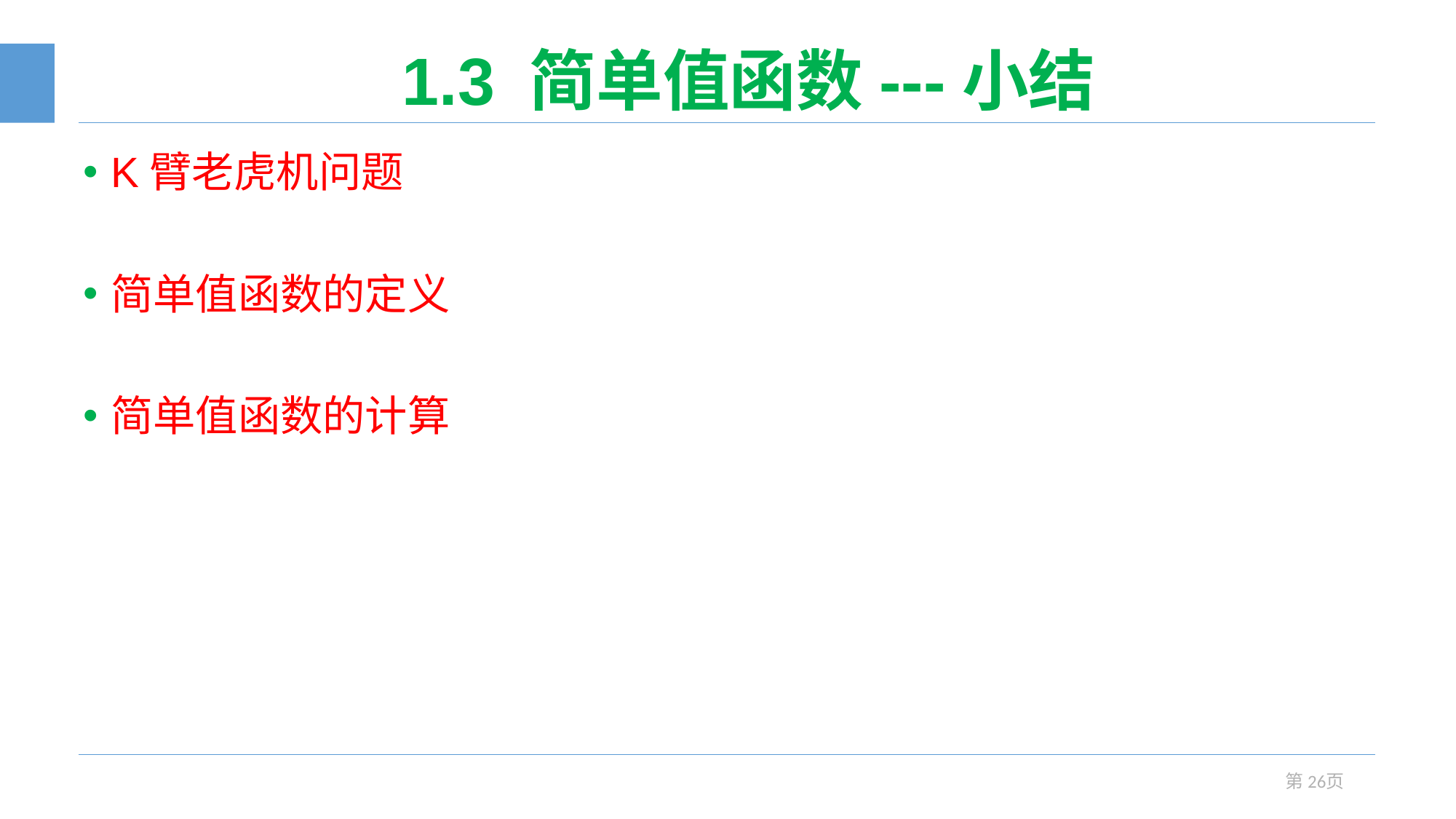

# 1.3 简单值函数---小结
K臂老虎机问题

简单值函数的定义

简单值函数的计算

第26页